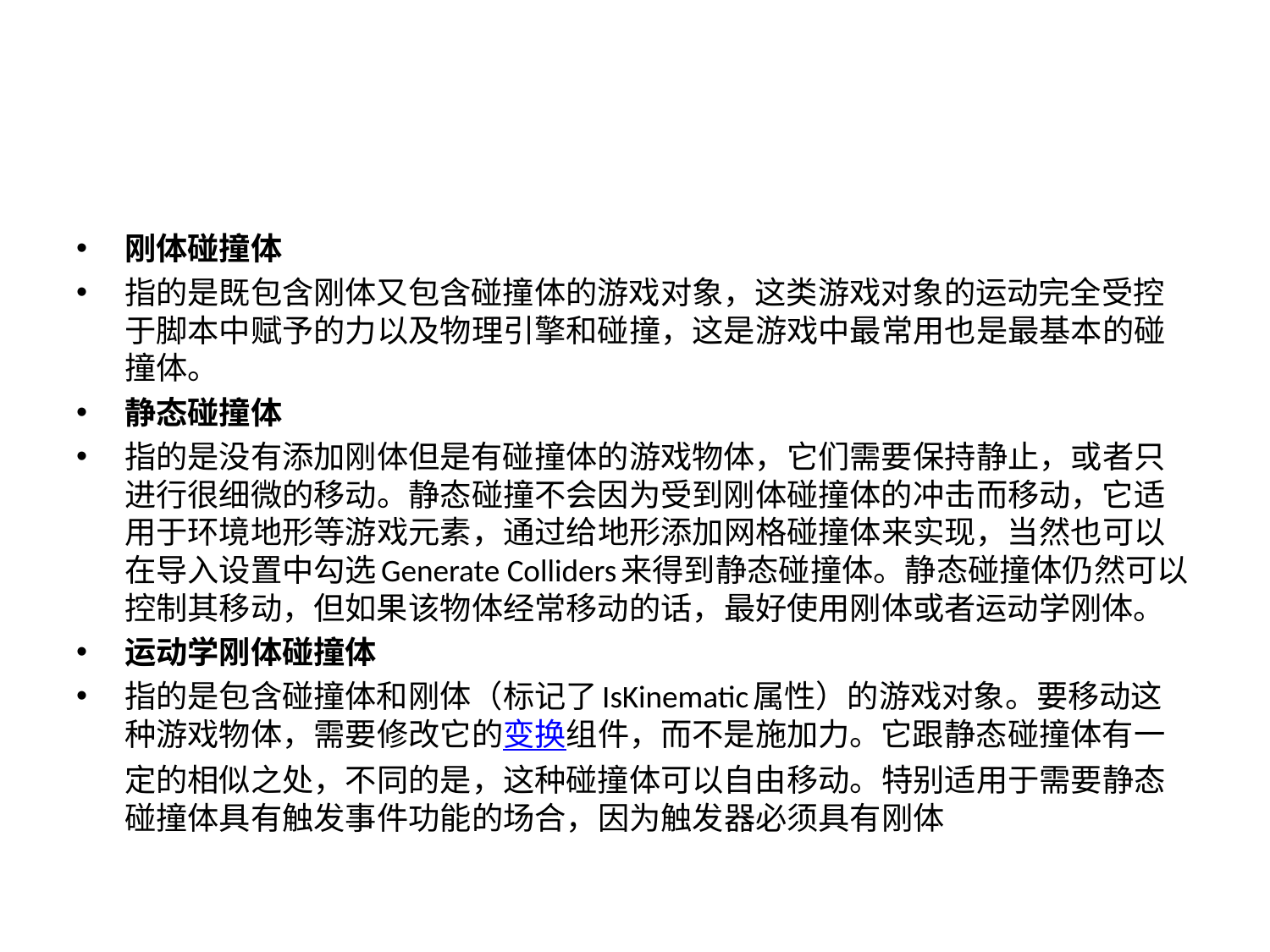

#
刚体碰撞体
指的是既包含刚体又包含碰撞体的游戏对象，这类游戏对象的运动完全受控于脚本中赋予的力以及物理引擎和碰撞，这是游戏中最常用也是最基本的碰撞体。
静态碰撞体
指的是没有添加刚体但是有碰撞体的游戏物体，它们需要保持静止，或者只进行很细微的移动。静态碰撞不会因为受到刚体碰撞体的冲击而移动，它适用于环境地形等游戏元素，通过给地形添加网格碰撞体来实现，当然也可以在导入设置中勾选Generate Colliders来得到静态碰撞体。静态碰撞体仍然可以控制其移动，但如果该物体经常移动的话，最好使用刚体或者运动学刚体。
运动学刚体碰撞体
指的是包含碰撞体和刚体（标记了IsKinematic属性）的游戏对象。要移动这种游戏物体，需要修改它的变换组件，而不是施加力。它跟静态碰撞体有一定的相似之处，不同的是，这种碰撞体可以自由移动。特别适用于需要静态碰撞体具有触发事件功能的场合，因为触发器必须具有刚体